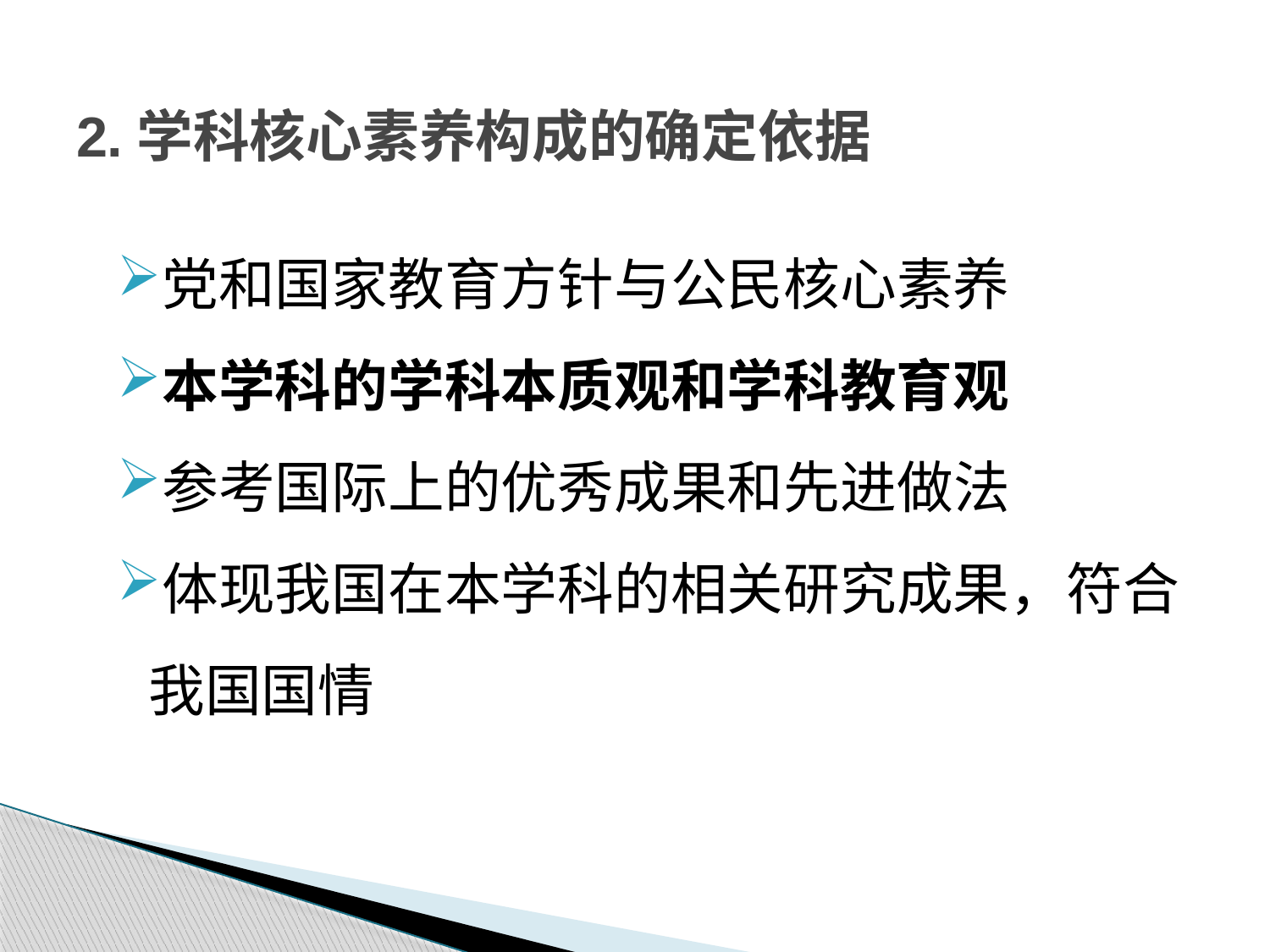

# 2.学科核心素养构成的确定依据
党和国家教育方针与公民核心素养
本学科的学科本质观和学科教育观
参考国际上的优秀成果和先进做法
体现我国在本学科的相关研究成果，符合我国国情